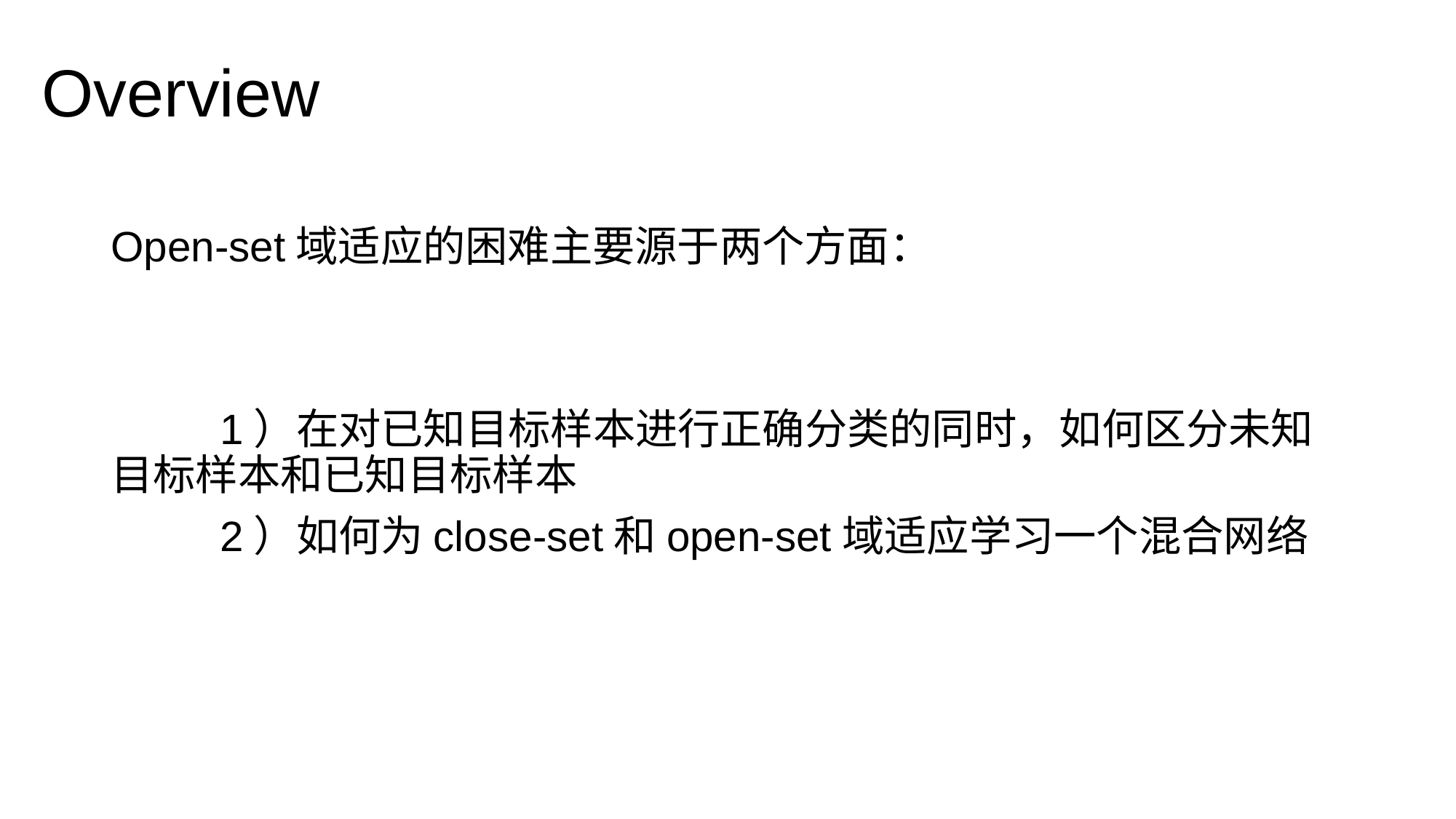

# Overview

Open-set域适应的困难主要源于两个方面：

	1）在对已知目标样本进行正确分类的同时，如何区分未知目标样本和已知目标样本
	2）如何为close-set和open-set域适应学习一个混合网络